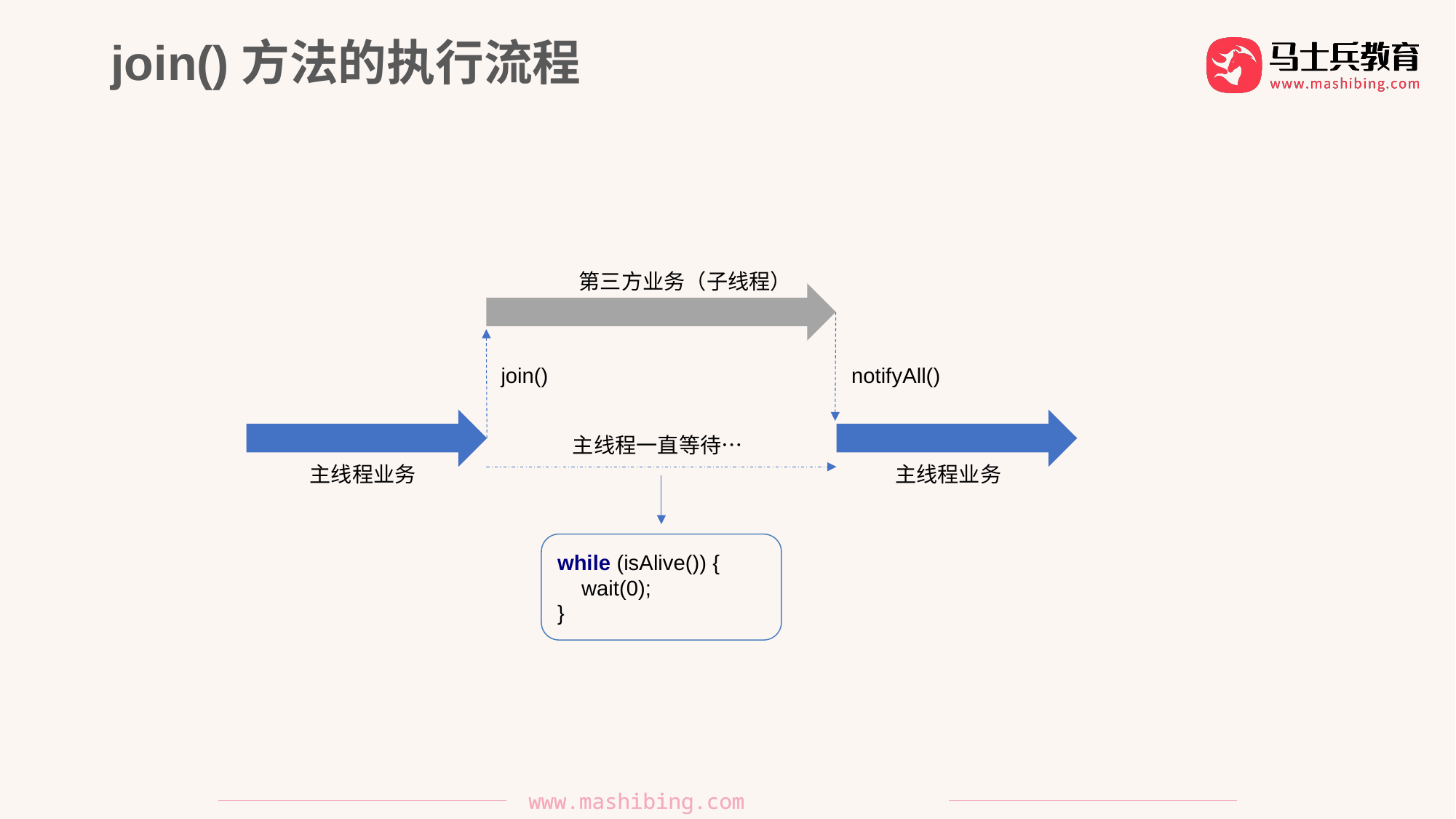

join()方法的执行流程
第三方业务（子线程）

notifyAll()
join()

主线程业务

主线程业务
主线程一直等待…
while (isAlive()) {
    wait(0);
}